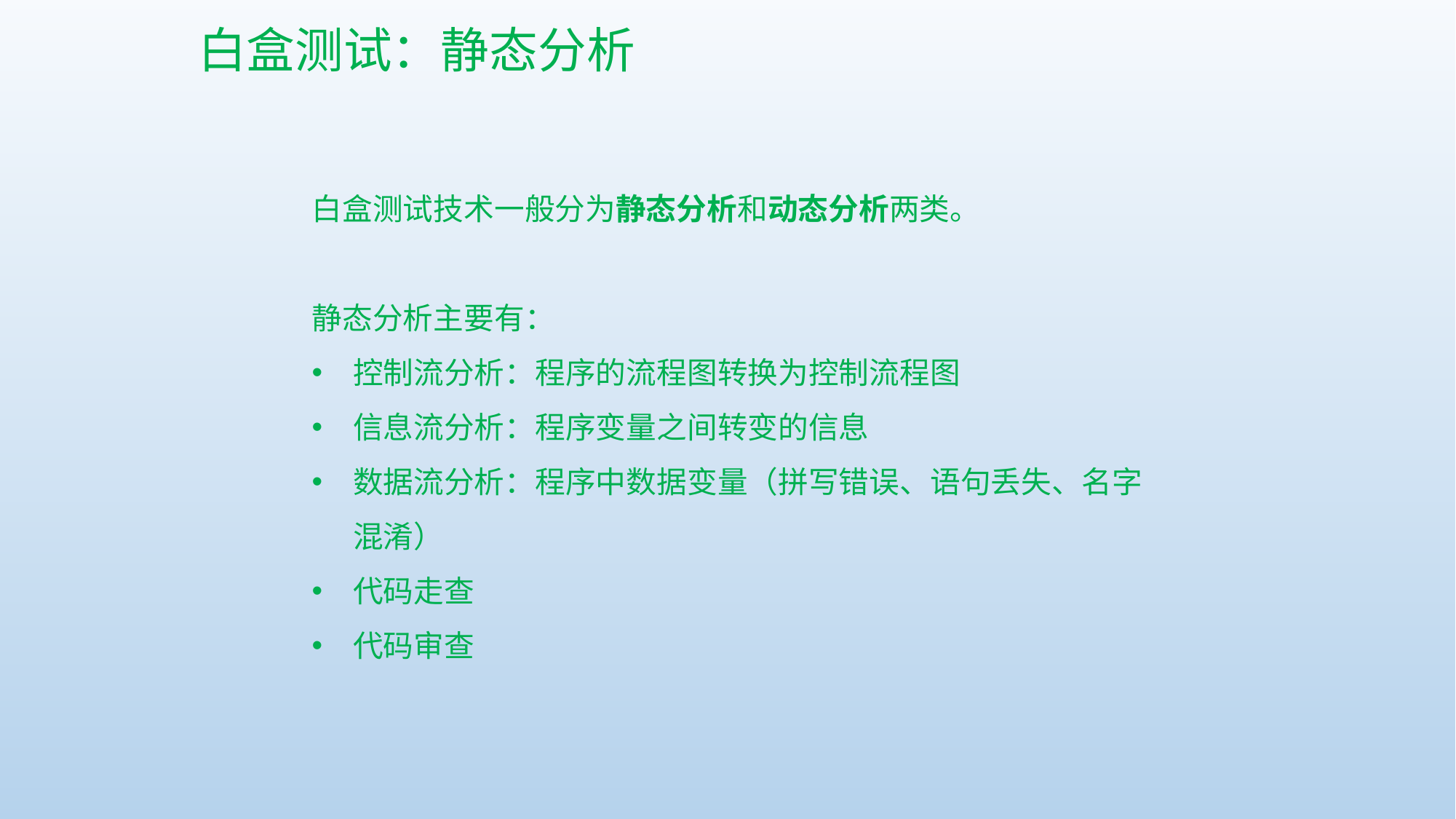

白盒测试：静态分析
白盒测试技术一般分为静态分析和动态分析两类。

静态分析主要有：
控制流分析：程序的流程图转换为控制流程图
信息流分析：程序变量之间转变的信息
数据流分析：程序中数据变量（拼写错误、语句丢失、名字混淆）
代码走查
代码审查